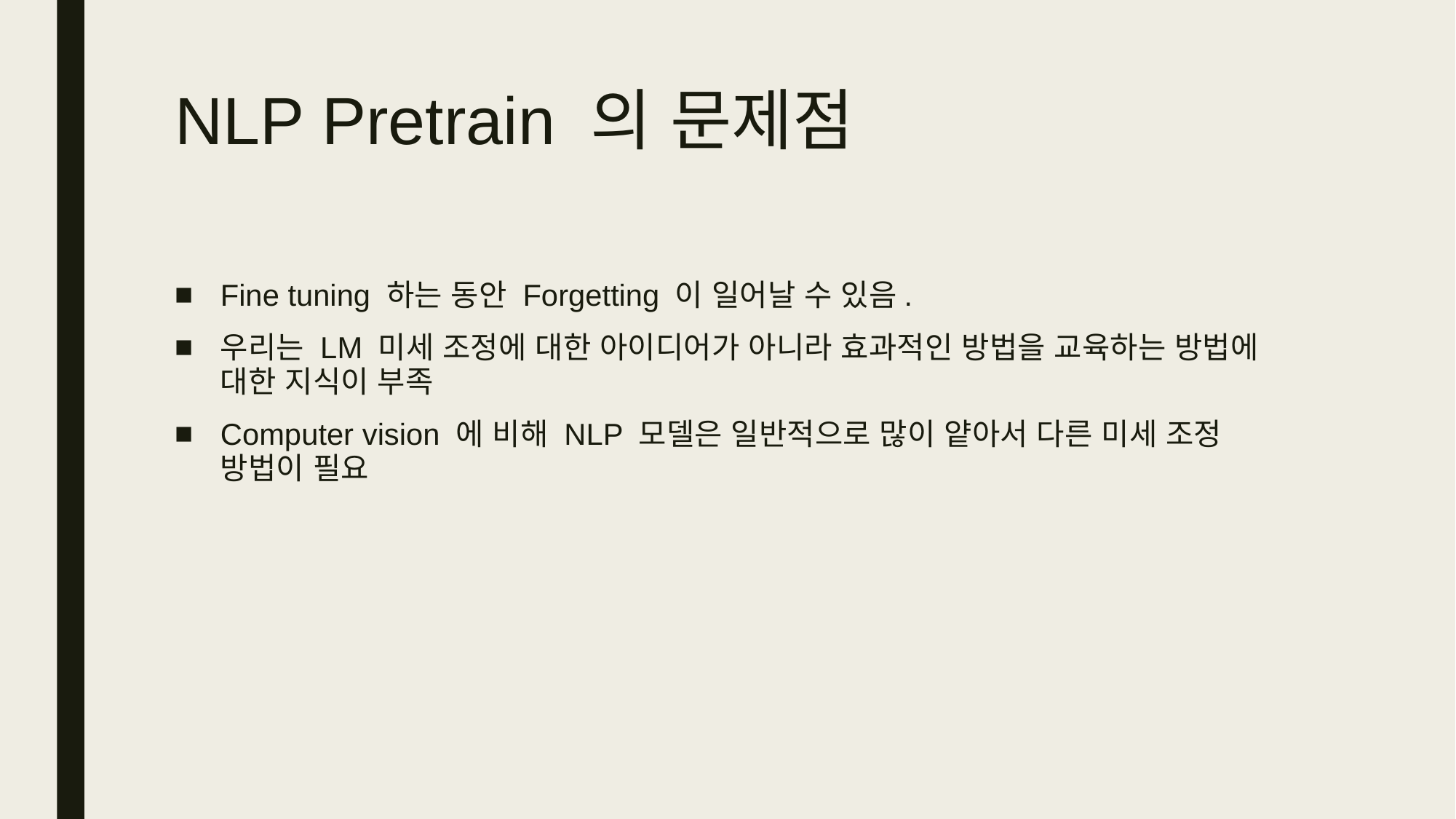

# NLP Pretrain 의 문제점
Fine tuning 하는 동안 Forgetting 이 일어날 수 있음.
우리는 LM 미세 조정에 대한 아이디어가 아니라 효과적인 방법을 교육하는 방법에 대한 지식이 부족
Computer vision 에 비해 NLP 모델은 일반적으로 많이 얕아서 다른 미세 조정 방법이 필요